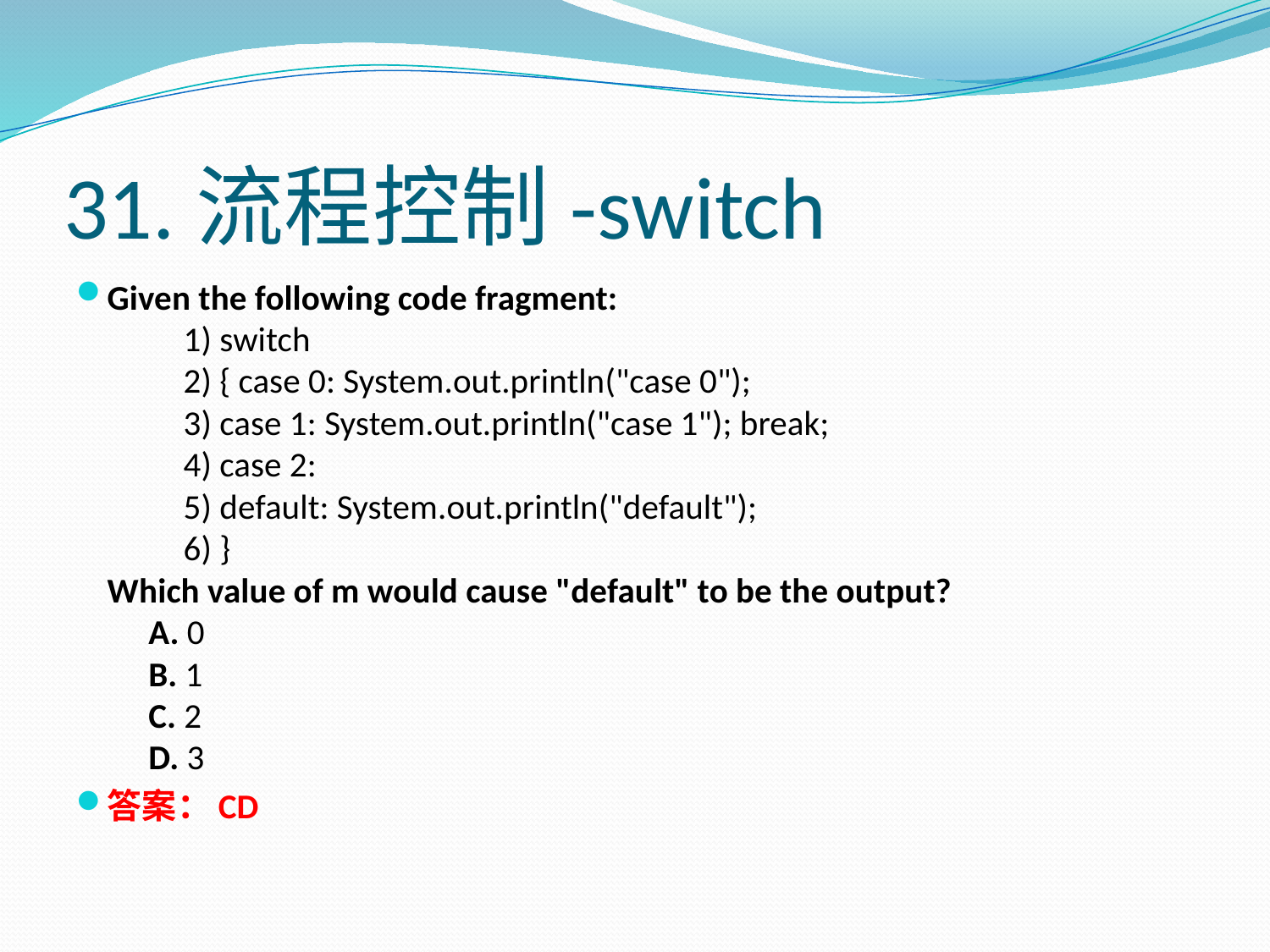

# 31.流程控制-switch
Given the following code fragment:
　　1) switch
　　2) { case 0: System.out.println("case 0");
　　3) case 1: System.out.println("case 1"); break;
　　4) case 2:
　　5) default: System.out.println("default");
　　6) }
Which value of m would cause "default" to be the output?
　A. 0
　B. 1
　C. 2
　D. 3
答案：CD